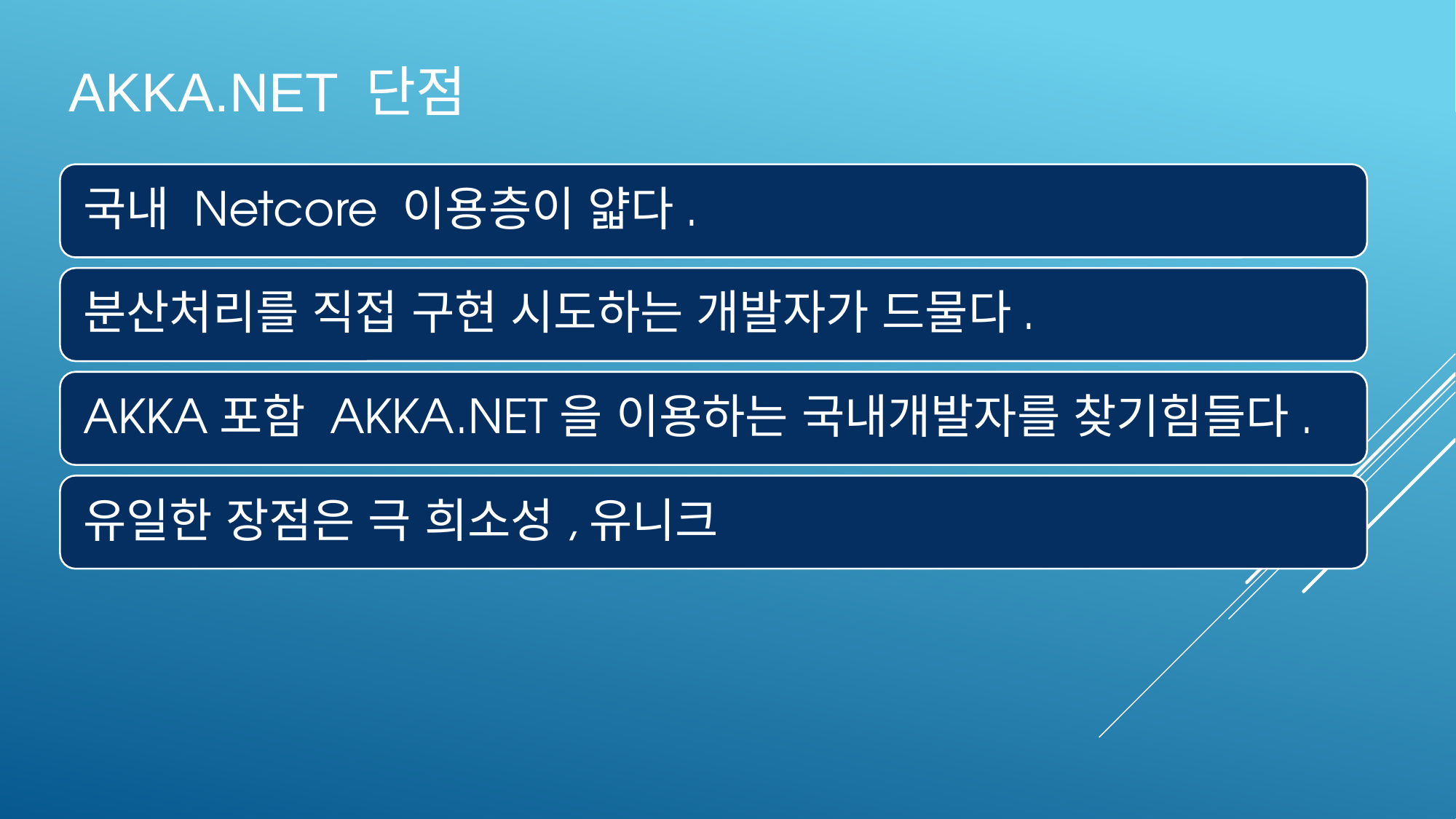

# AKKA.NET 단점
국내 Netcore 이용층이 얇다.
분산처리를 직접 구현 시도하는 개발자가 드물다.
AKKA포함 AKKA.NET을 이용하는 국내개발자를 찾기힘들다.
유일한 장점은 극 희소성,유니크